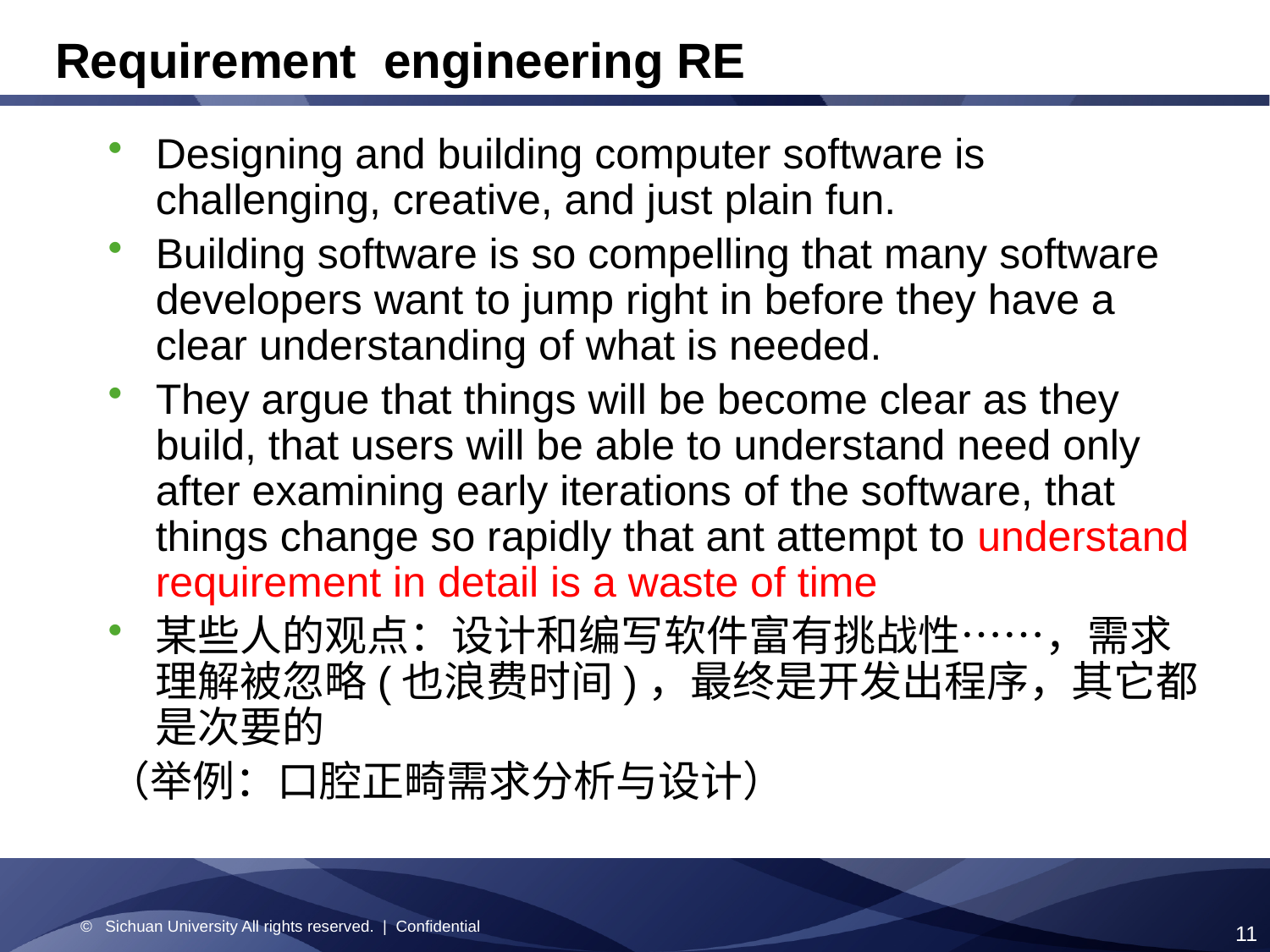

# Requirement  engineering RE
Designing and building computer software is challenging, creative, and just plain fun.
Building software is so compelling that many software developers want to jump right in before they have a clear understanding of what is needed.
They argue that things will be become clear as they build, that users will be able to understand need only after examining early iterations of the software, that things change so rapidly that ant attempt to understand requirement in detail is a waste of time
某些人的观点：设计和编写软件富有挑战性……，需求理解被忽略(也浪费时间)，最终是开发出程序，其它都是次要的
（举例：口腔正畸需求分析与设计）

©   Sichuan University All rights reserved.  |  Confidential
11